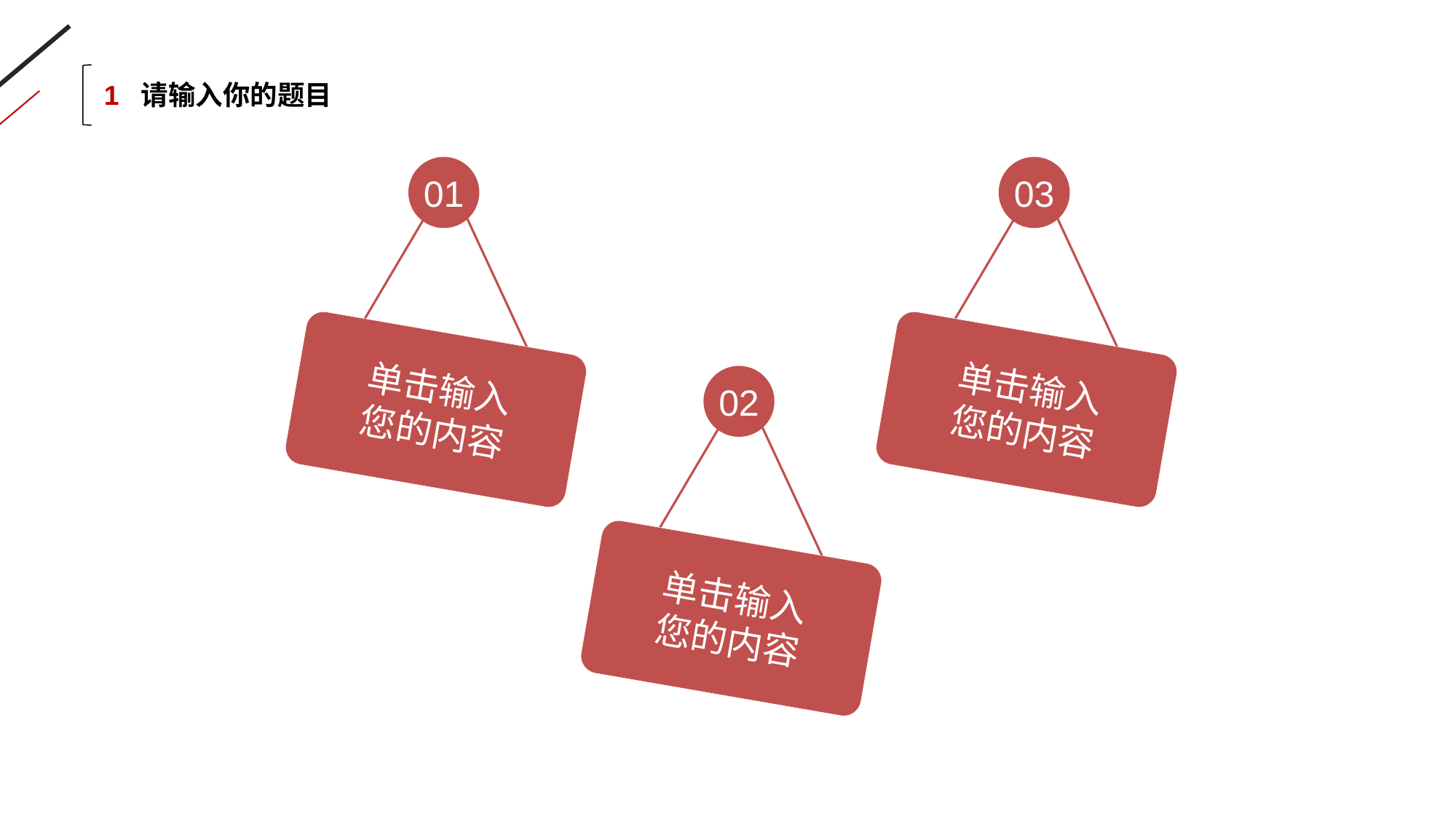

1  请输入你的题目
01
03

单击输入
您的内容
单击输入
您的内容
02

单击输入
您的内容